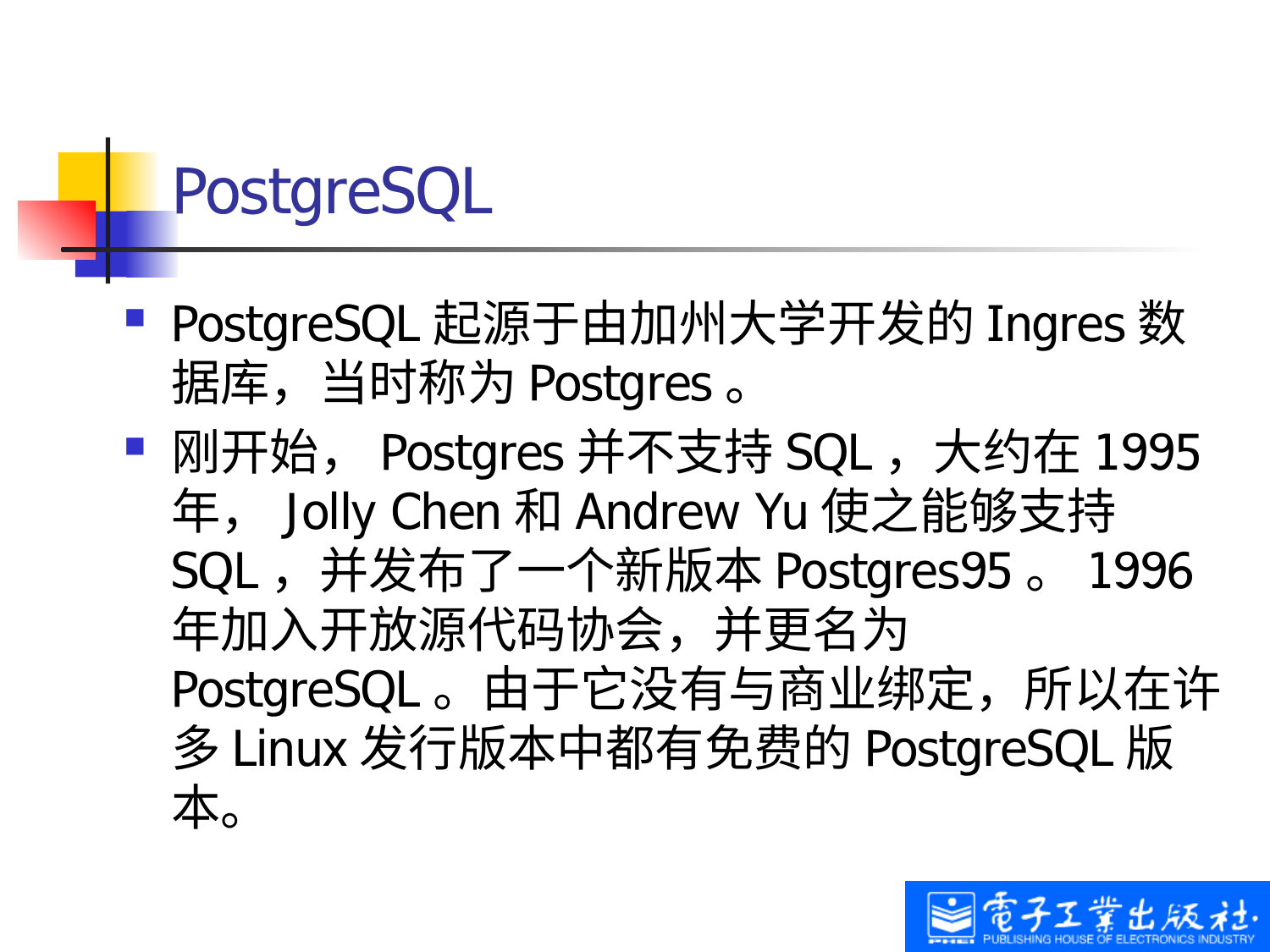

# PostgreSQL
PostgreSQL起源于由加州大学开发的Ingres数据库，当时称为Postgres。
刚开始，Postgres并不支持SQL，大约在1995年，Jolly Chen和Andrew Yu使之能够支持SQL，并发布了一个新版本Postgres95。1996年加入开放源代码协会，并更名为PostgreSQL。由于它没有与商业绑定，所以在许多Linux发行版本中都有免费的PostgreSQL版本。